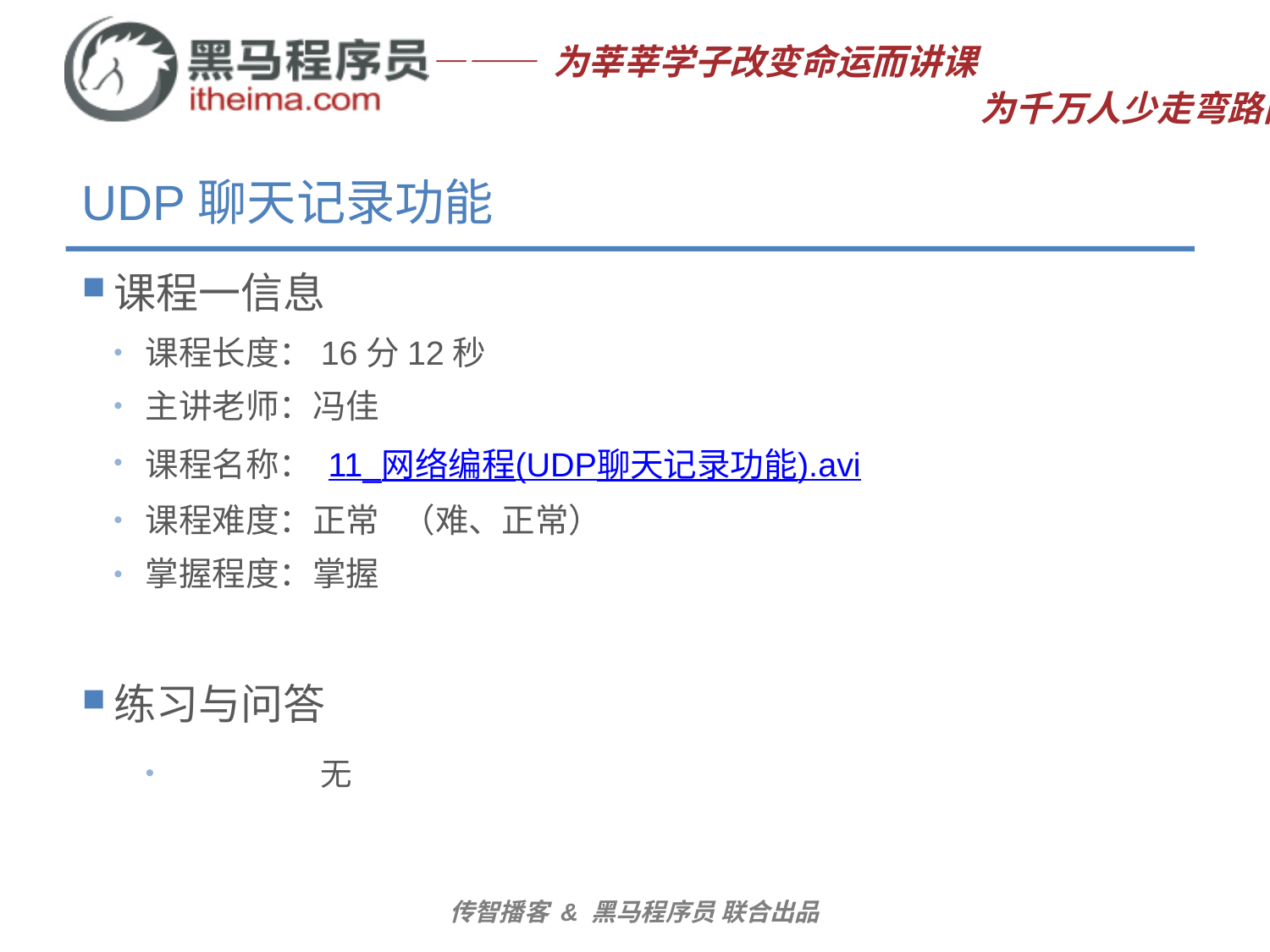

# UDP聊天记录功能
课程一信息
课程长度：16分12秒
主讲老师：冯佳
课程名称： 11_网络编程(UDP聊天记录功能).avi
课程难度：正常   （难、正常）
掌握程度：掌握

练习与问答
	无